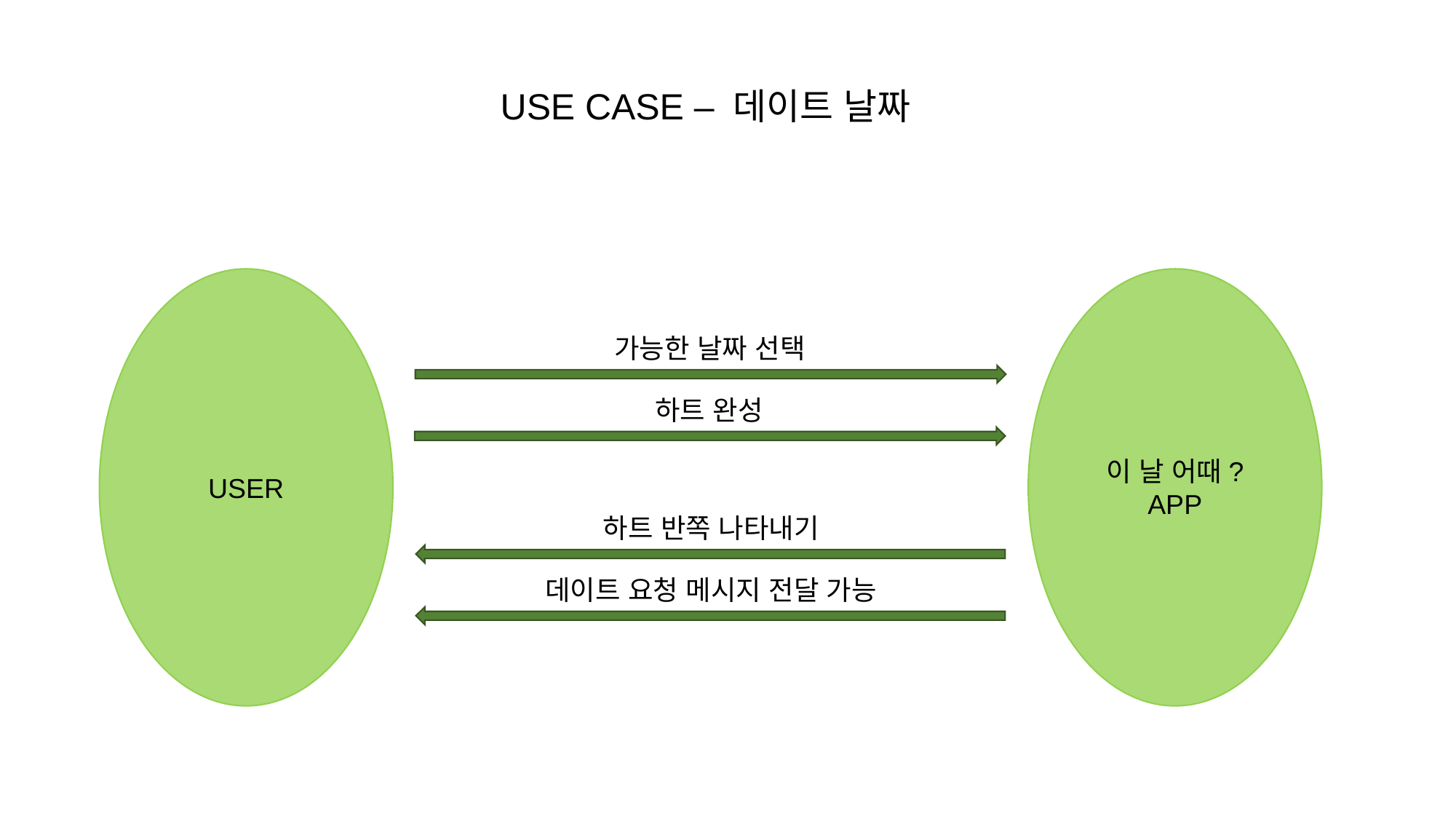

USE CASE – 데이트 날짜
USER
이 날 어때?
APP
가능한 날짜 선택

하트 완성

하트 반쪽 나타내기

데이트 요청 메시지 전달 가능